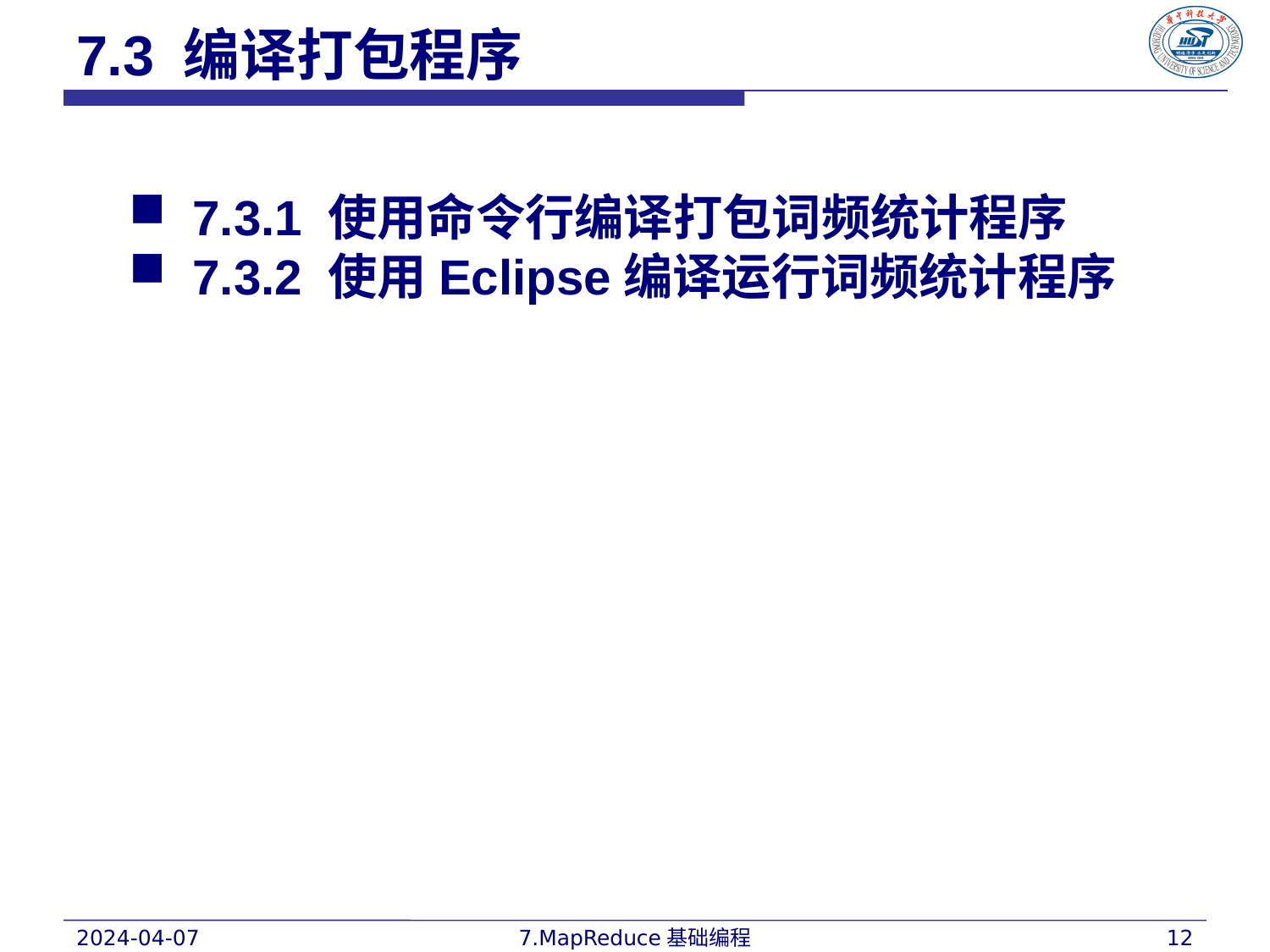

7.3 编译打包程序
7.3.1 使用命令行编译打包词频统计程序
7.3.2 使用Eclipse编译运行词频统计程序
2024-04-07
7.MapReduce基础编程
12